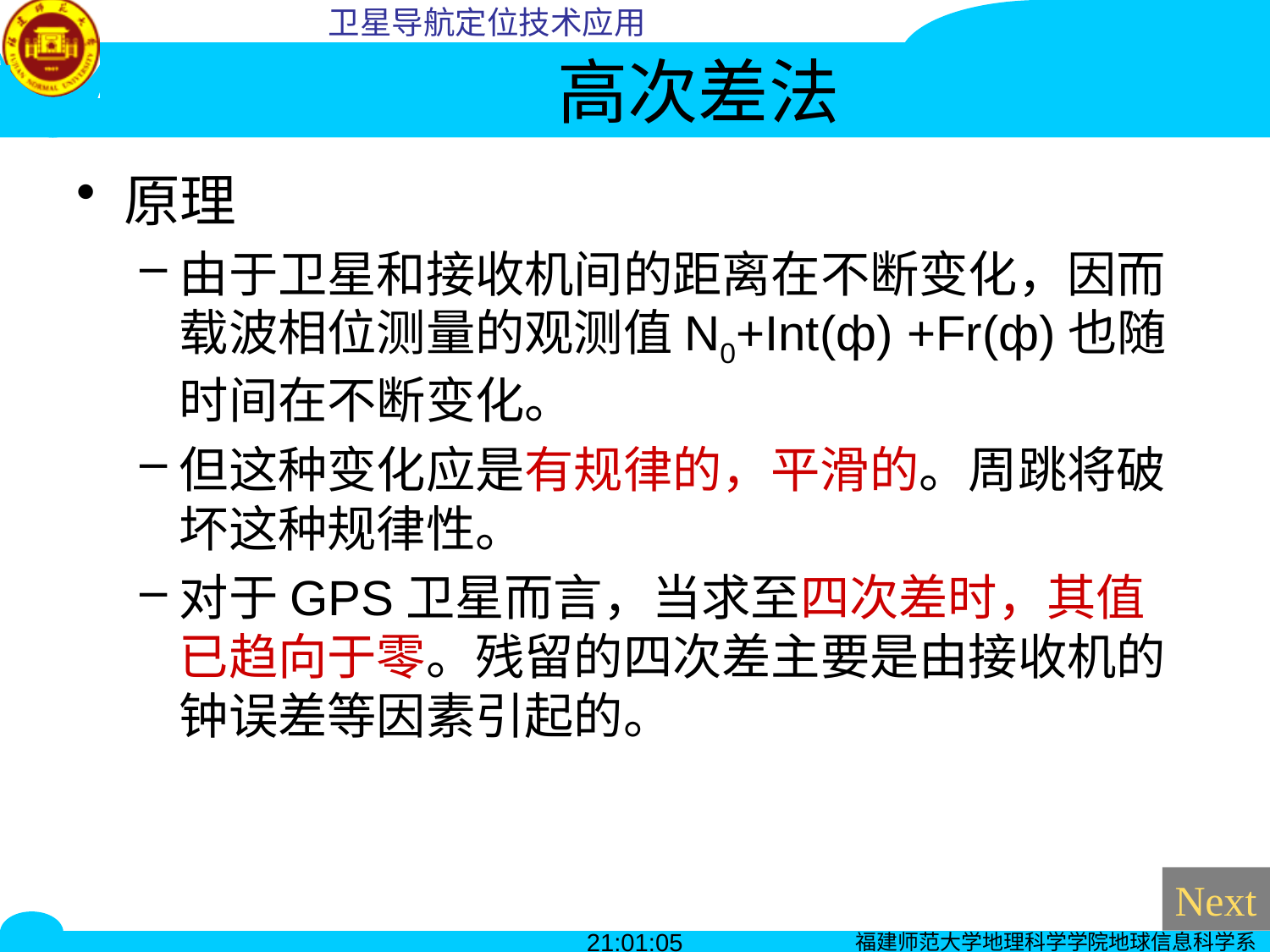

# 高次差法
原理
由于卫星和接收机间的距离在不断变化，因而载波相位测量的观测值N0+Int(ф) +Fr(ф)也随时间在不断变化。
但这种变化应是有规律的，平滑的。周跳将破坏这种规律性。
对于GPS卫星而言，当求至四次差时，其值已趋向于零。残留的四次差主要是由接收机的钟误差等因素引起的。
Next
21:01:05